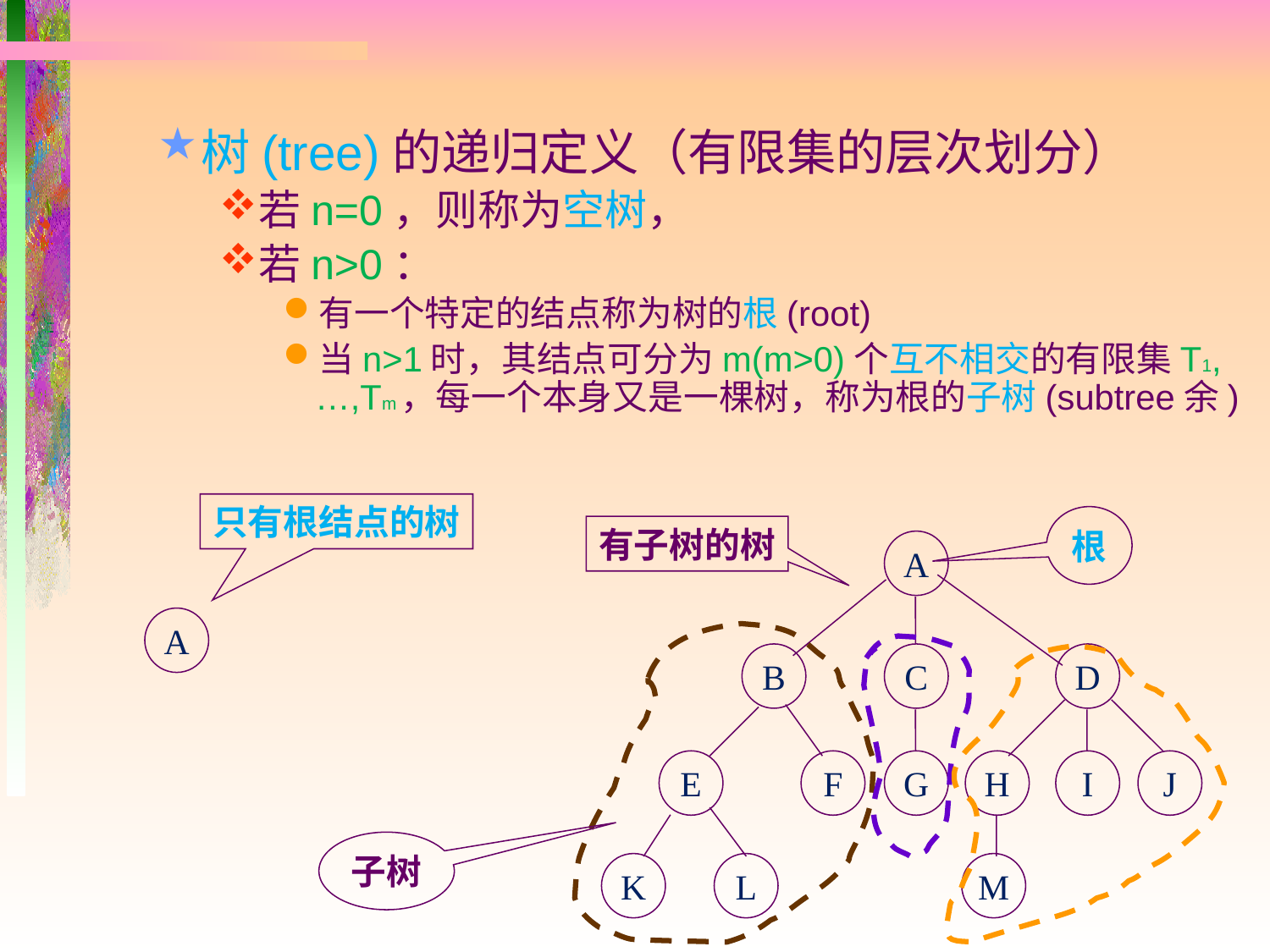

树(tree)的递归定义（有限集的层次划分）
若n=0，则称为空树，
若n>0：
有一个特定的结点称为树的根(root)
当n>1时，其结点可分为m(m>0)个互不相交的有限集T1,…,Tm，每一个本身又是一棵树，称为根的子树(subtree余)
只有根结点的树
A
根
有子树的树
A

B
C
D

E
F
G
H
I
J

K
L
M

子树